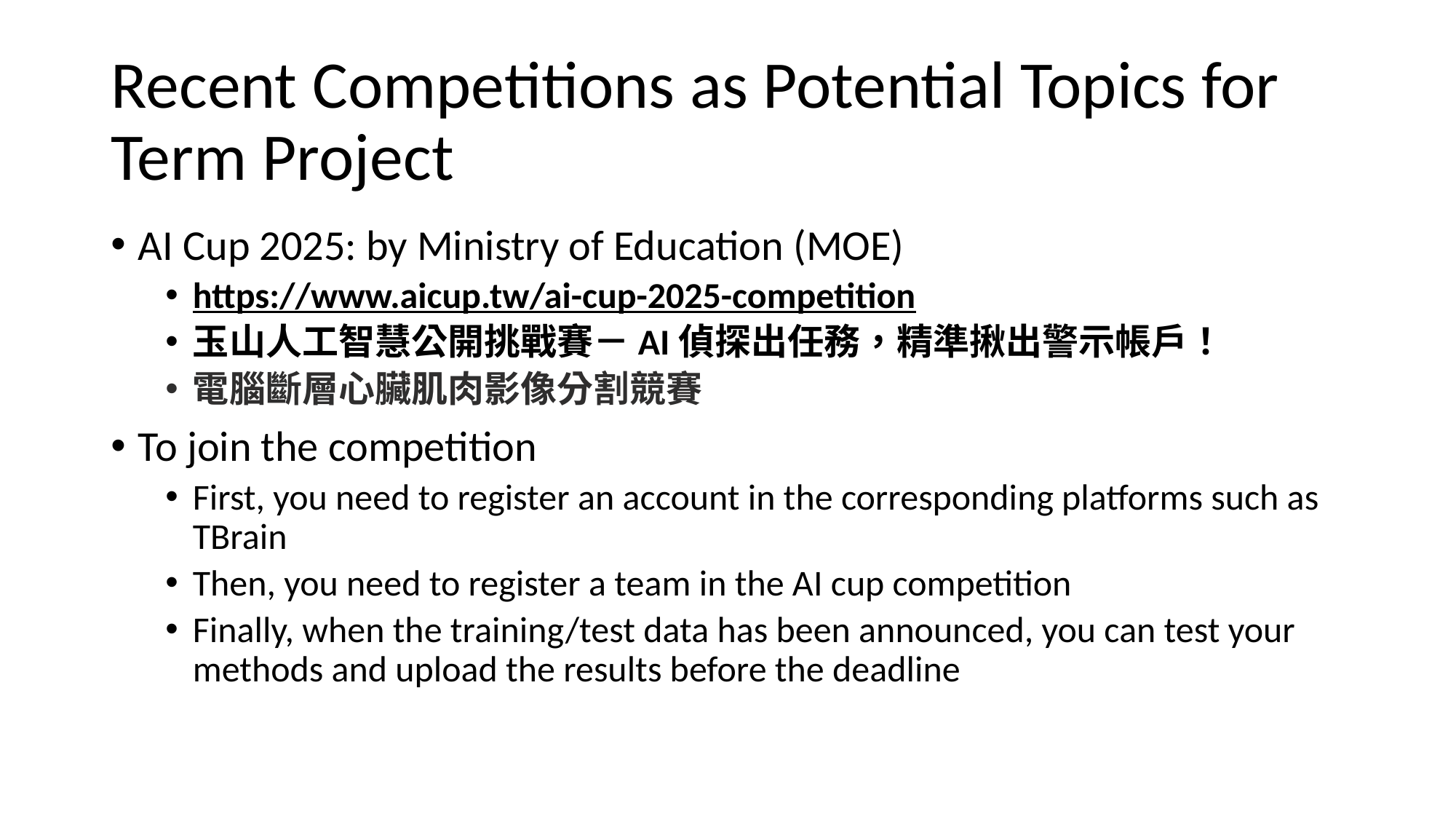

# Recent Competitions as Potential Topics for Term Project
AI Cup 2025: by Ministry of Education (MOE)
https://www.aicup.tw/ai-cup-2025-competition
玉山人工智慧公開挑戰賽－AI偵探出任務，精準揪出警示帳戶！
電腦斷層心臟肌肉影像分割競賽
To join the competition
First, you need to register an account in the corresponding platforms such as TBrain
Then, you need to register a team in the AI cup competition
Finally, when the training/test data has been announced, you can test your methods and upload the results before the deadline